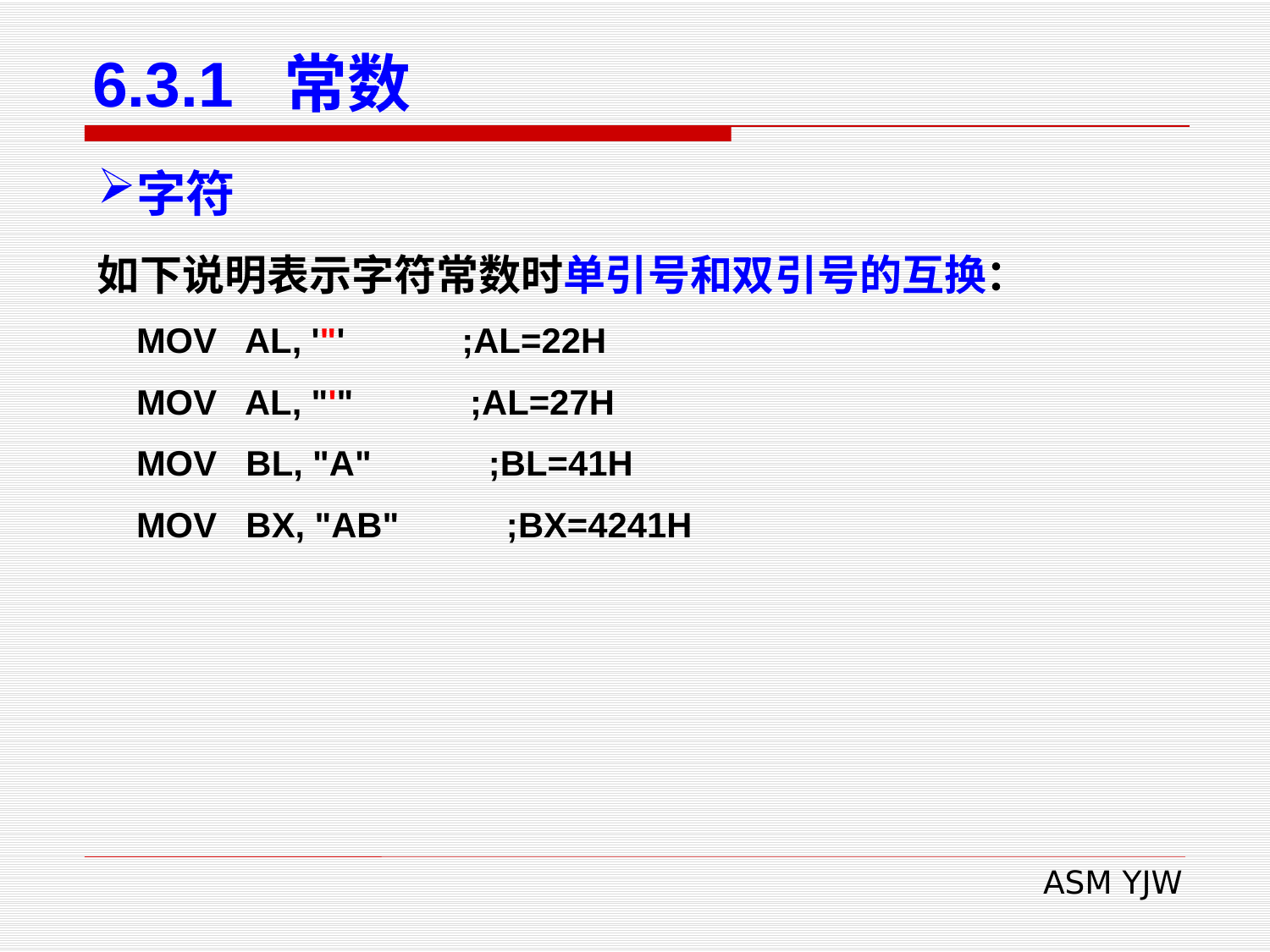

# 6.3.1  常数
字符

如下说明表示字符常数时单引号和双引号的互换：
    MOV   AL, '"'            ;AL=22H
    MOV   AL, "'"            ;AL=27H
    MOV   BL, "A"            ;BL=41H
    MOV   BX, "AB"           ;BX=4241H